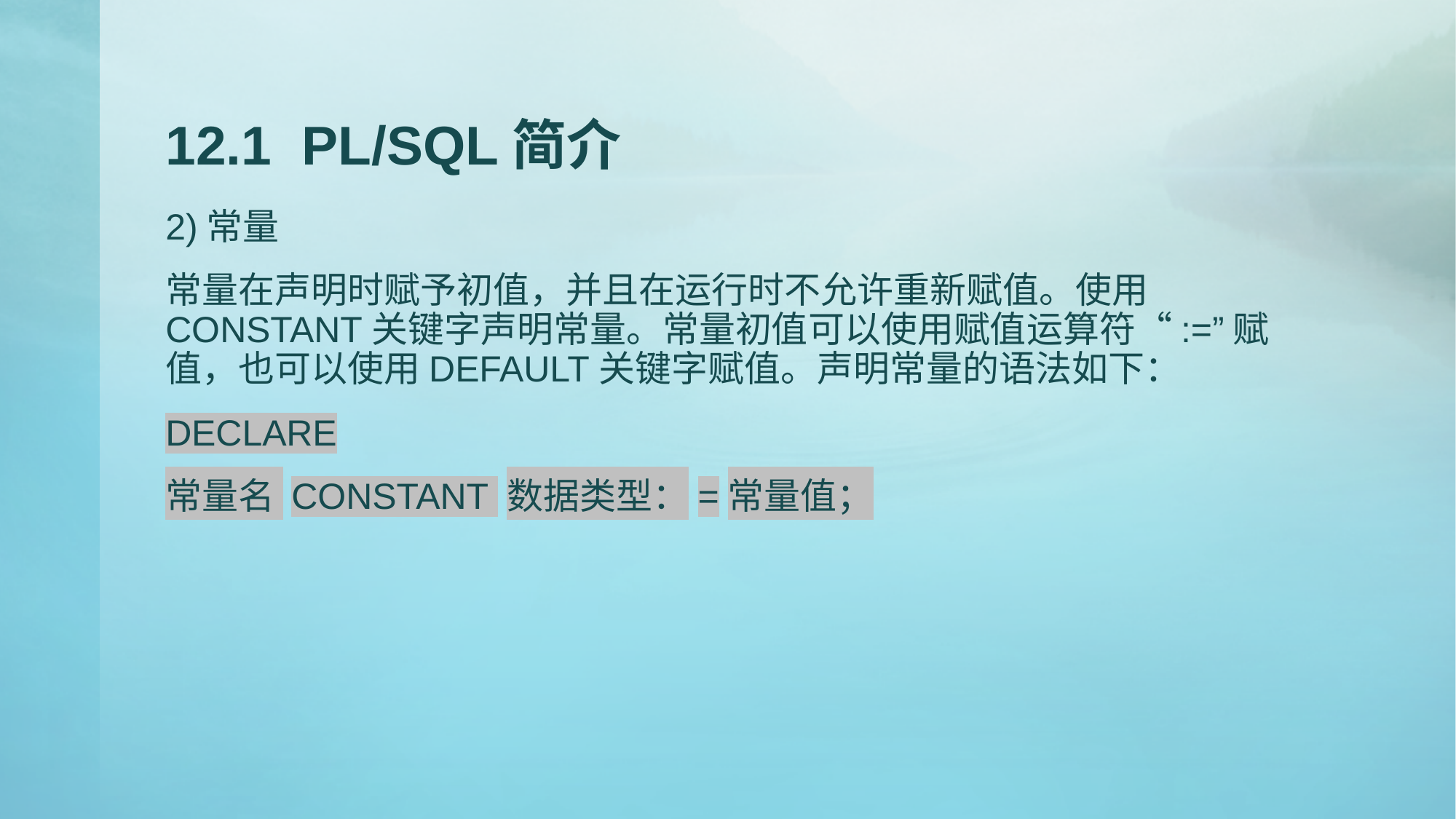

# 12.1  PL/SQL简介
2)常量
常量在声明时赋予初值，并且在运行时不允许重新赋值。使用CONSTANT关键字声明常量。常量初值可以使用赋值运算符“:=”赋值，也可以使用DEFAULT关键字赋值。声明常量的语法如下：
DECLARE
常量名 CONSTANT 数据类型：=常量值；